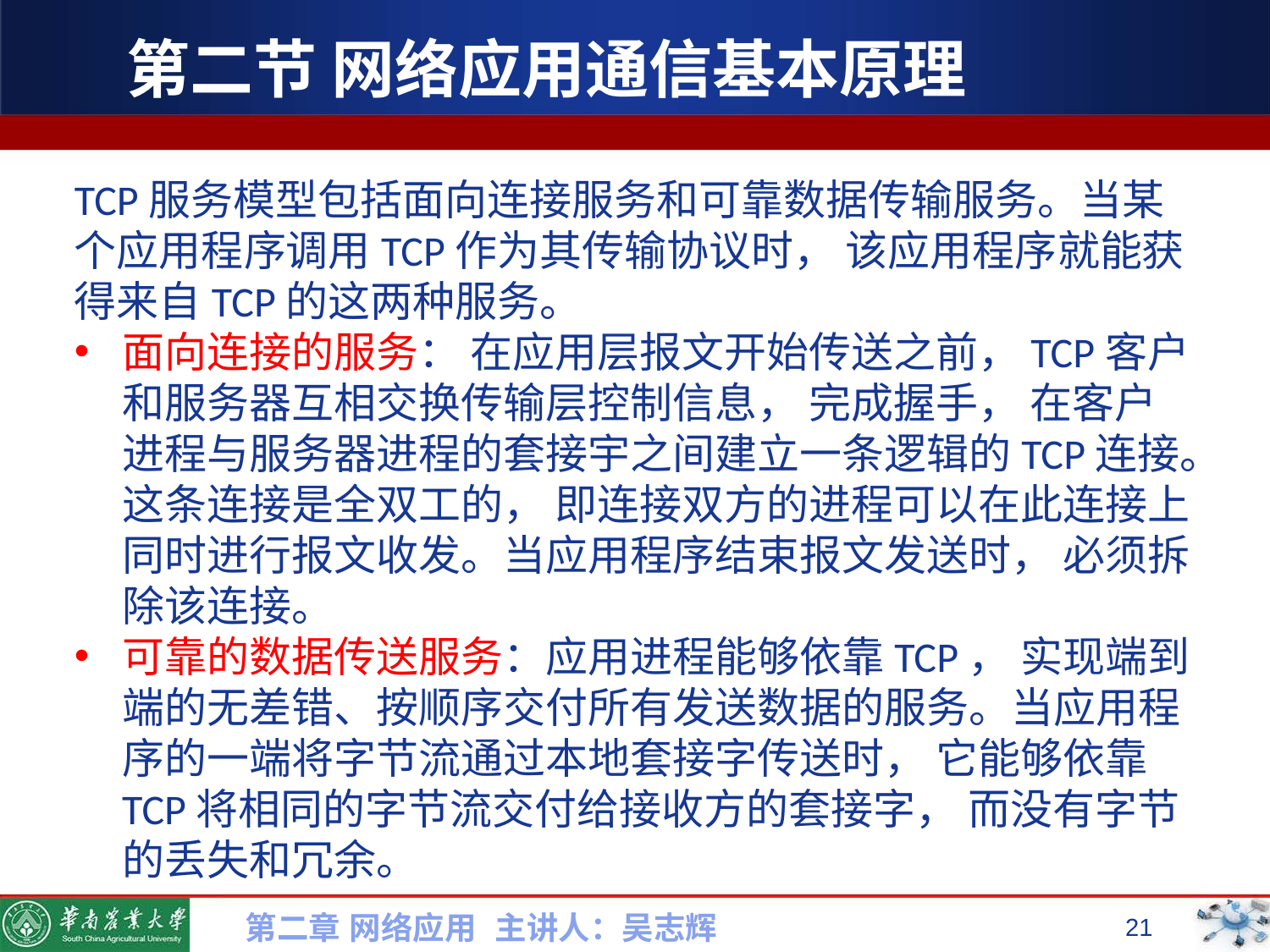

# 第二节 网络应用通信基本原理
TCP服务模型包括面向连接服务和可靠数据传输服务。当某个应用程序调用TCP作为其传输协议时， 该应用程序就能获得来自TCP的这两种服务。
面向连接的服务： 在应用层报文开始传送之前，TCP客户和服务器互相交换传输层控制信息， 完成握手， 在客户进程与服务器进程的套接宇之间建立一条逻辑的TCP连接。这条连接是全双工的， 即连接双方的进程可以在此连接上同时进行报文收发。当应用程序结束报文发送时， 必须拆除该连接。
可靠的数据传送服务：应用进程能够依靠TCP， 实现端到端的无差错、按顺序交付所有发送数据的服务。当应用程序的一端将字节流通过本地套接字传送时， 它能够依靠TCP将相同的字节流交付给接收方的套接字， 而没有字节的丢失和冗余。
第二章 网络应用  主讲人：吴志辉
21